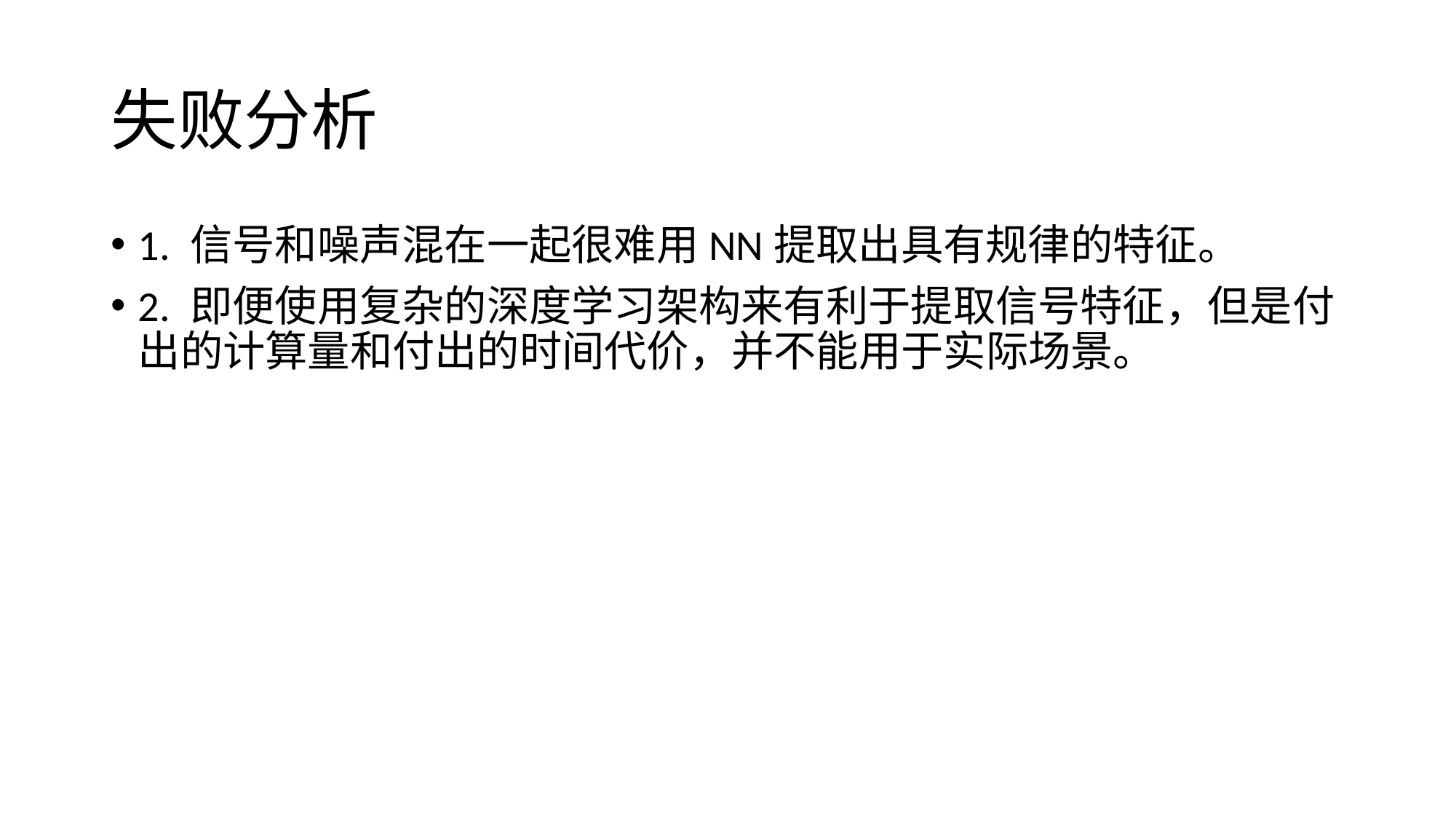

# 失败分析
1. 信号和噪声混在一起很难用NN提取出具有规律的特征。
2. 即便使用复杂的深度学习架构来有利于提取信号特征，但是付出的计算量和付出的时间代价，并不能用于实际场景。